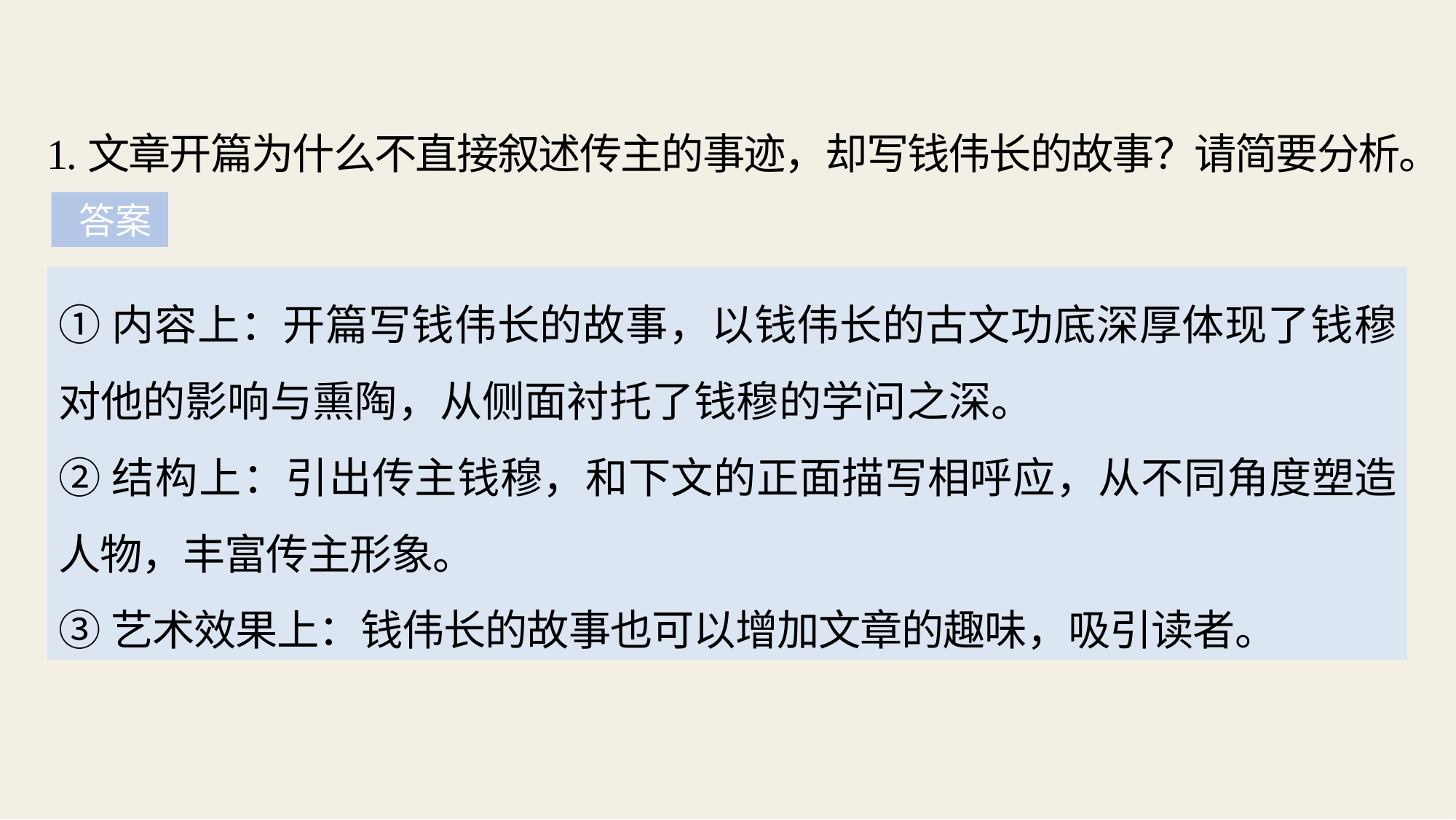

1.文章开篇为什么不直接叙述传主的事迹，却写钱伟长的故事？请简要分析。
 答案
①内容上：开篇写钱伟长的故事，以钱伟长的古文功底深厚体现了钱穆对他的影响与熏陶，从侧面衬托了钱穆的学问之深。
②结构上：引出传主钱穆，和下文的正面描写相呼应，从不同角度塑造人物，丰富传主形象。
③艺术效果上：钱伟长的故事也可以增加文章的趣味，吸引读者。